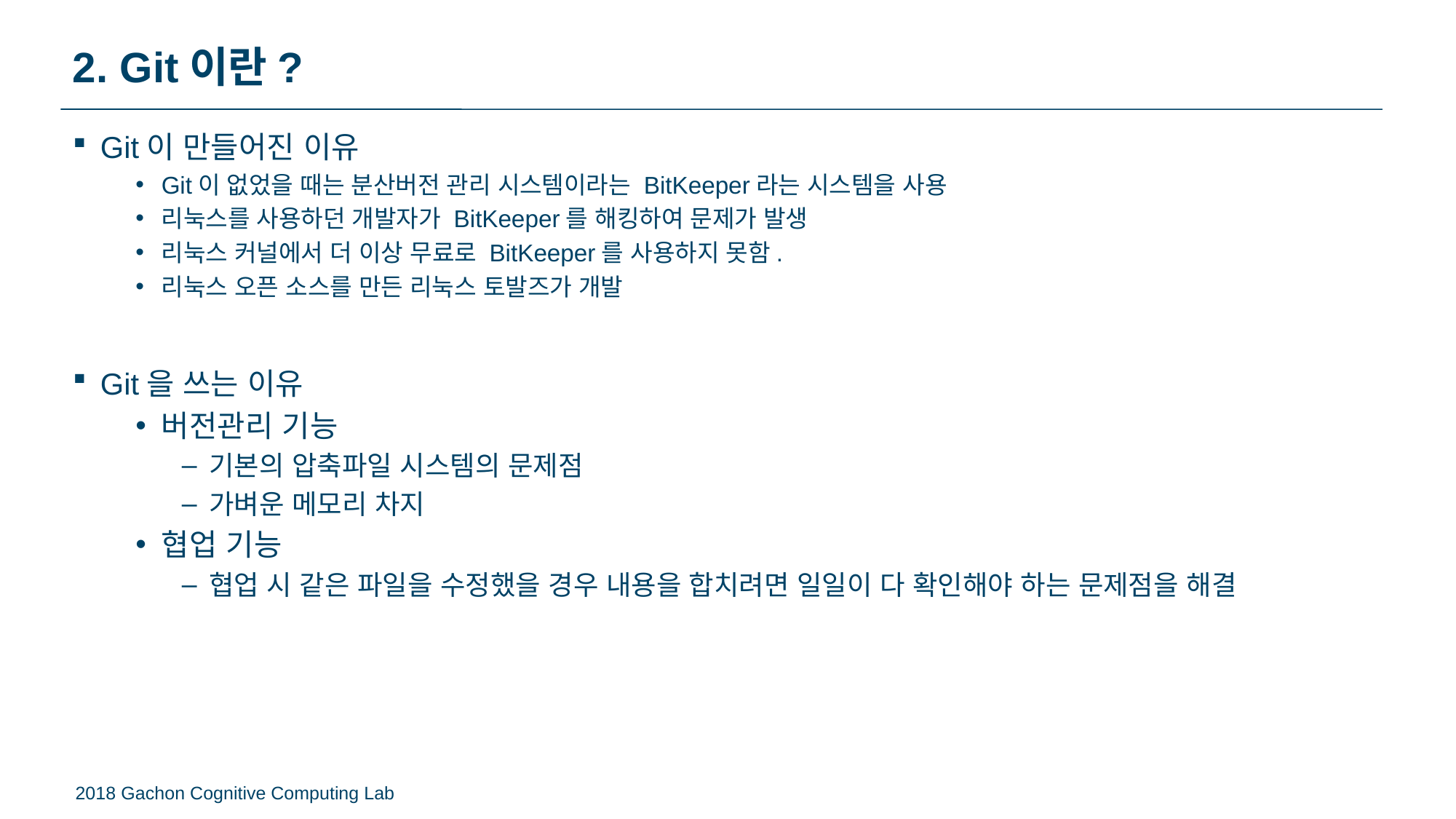

# 2. Git이란?
Git이 만들어진 이유
Git이 없었을 때는 분산버전 관리 시스템이라는 BitKeeper라는 시스템을 사용
리눅스를 사용하던 개발자가 BitKeeper를 해킹하여 문제가 발생
리눅스 커널에서 더 이상 무료로 BitKeeper를 사용하지 못함.
리눅스 오픈 소스를 만든 리눅스 토발즈가 개발

Git을 쓰는 이유
버전관리 기능
기본의 압축파일 시스템의 문제점
가벼운 메모리 차지
협업 기능
협업 시 같은 파일을 수정했을 경우 내용을 합치려면 일일이 다 확인해야 하는 문제점을 해결